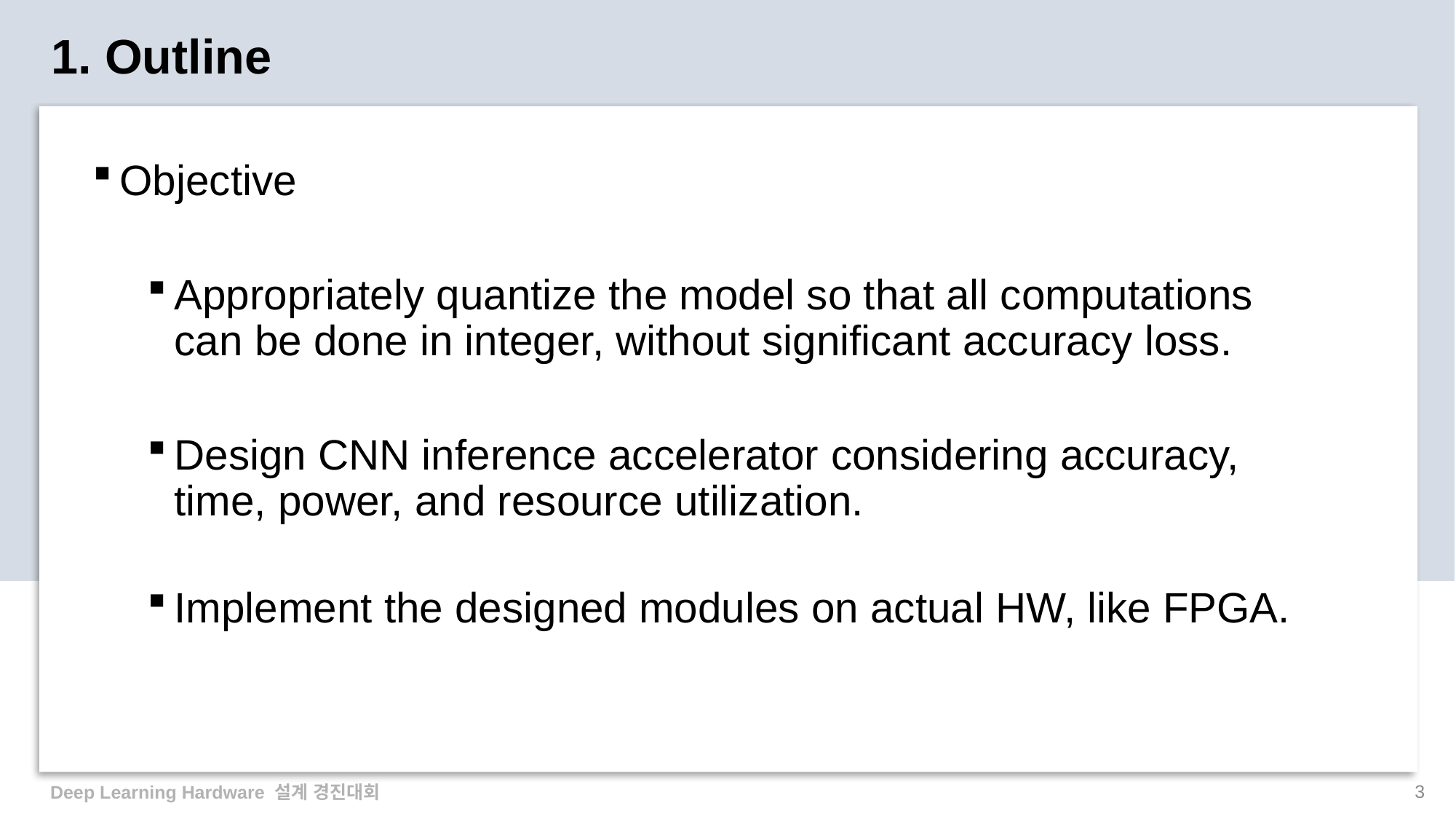

1. Outline
Objective

Appropriately quantize the model so that all computations can be done in integer, without significant accuracy loss.

Design CNN inference accelerator considering accuracy, time, power, and resource utilization.

Implement the designed modules on actual HW, like FPGA.

3
Deep Learning Hardware 설계 경진대회